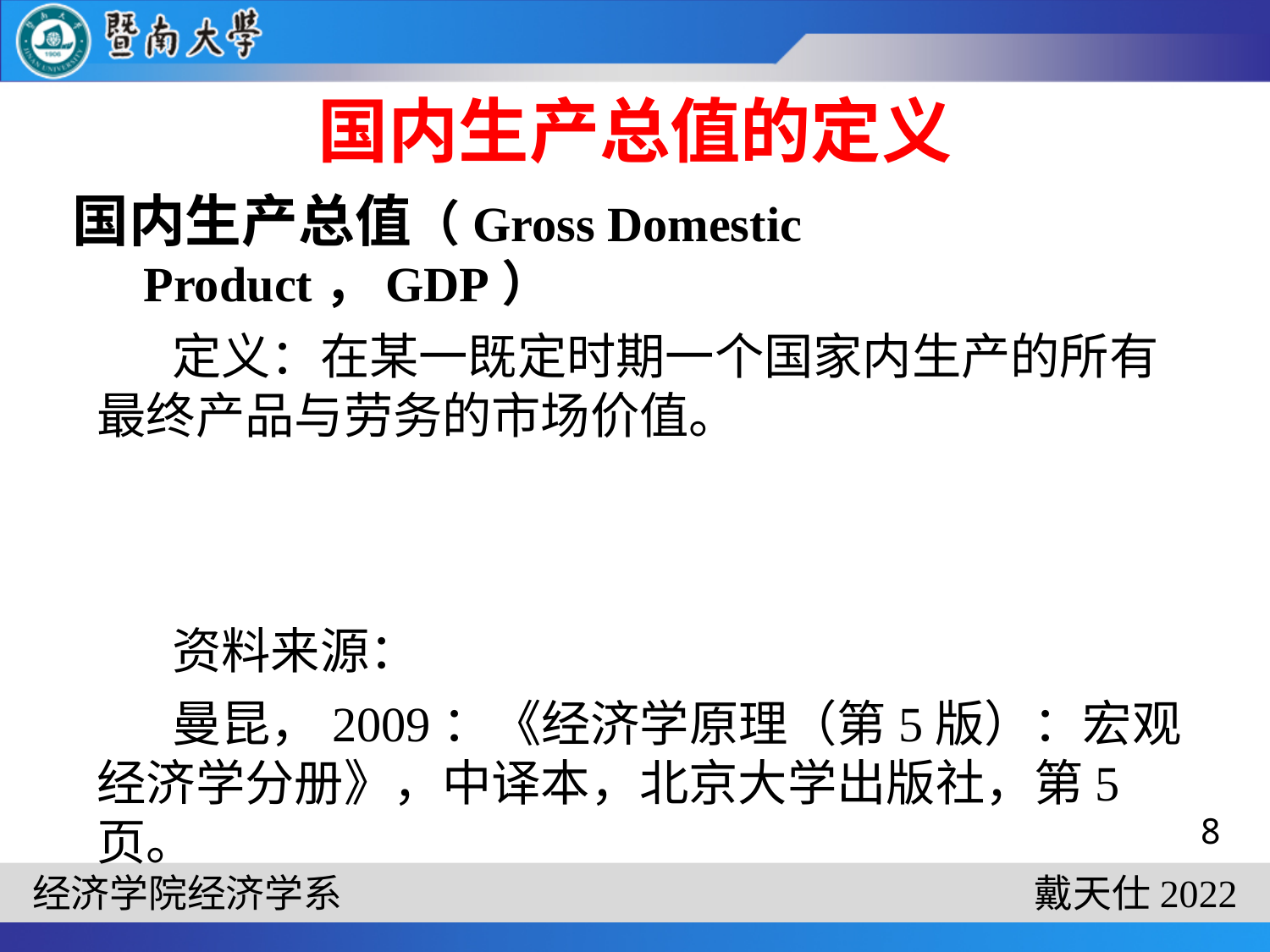

# 国内生产总值的定义
国内生产总值（Gross Domestic Product，GDP）
定义：在某一既定时期一个国家内生产的所有最终产品与劳务的市场价值。

资料来源：
曼昆，2009：《经济学原理（第5版）：宏观经济学分册》，中译本，北京大学出版社，第5页。
8